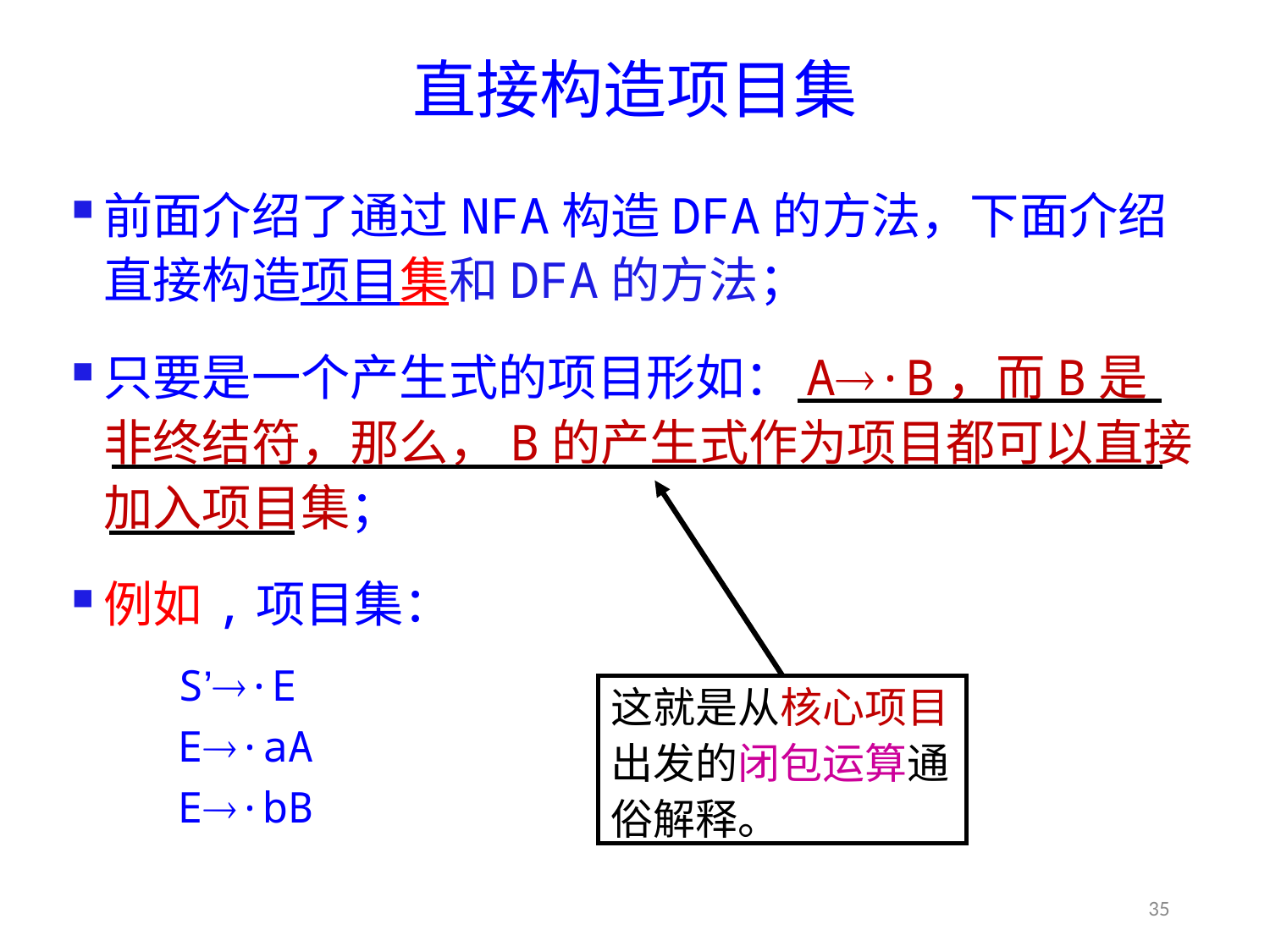

# 直接构造项目集
前面介绍了通过NFA构造DFA的方法，下面介绍直接构造项目集和DFA的方法；
只要是一个产生式的项目形如：A→·B，而B是非终结符，那么，B的产生式作为项目都可以直接加入项目集；
例如,项目集：
S’→·E
E→·aA
E→·bB
这就是从核心项目出发的闭包运算通俗解释。
35